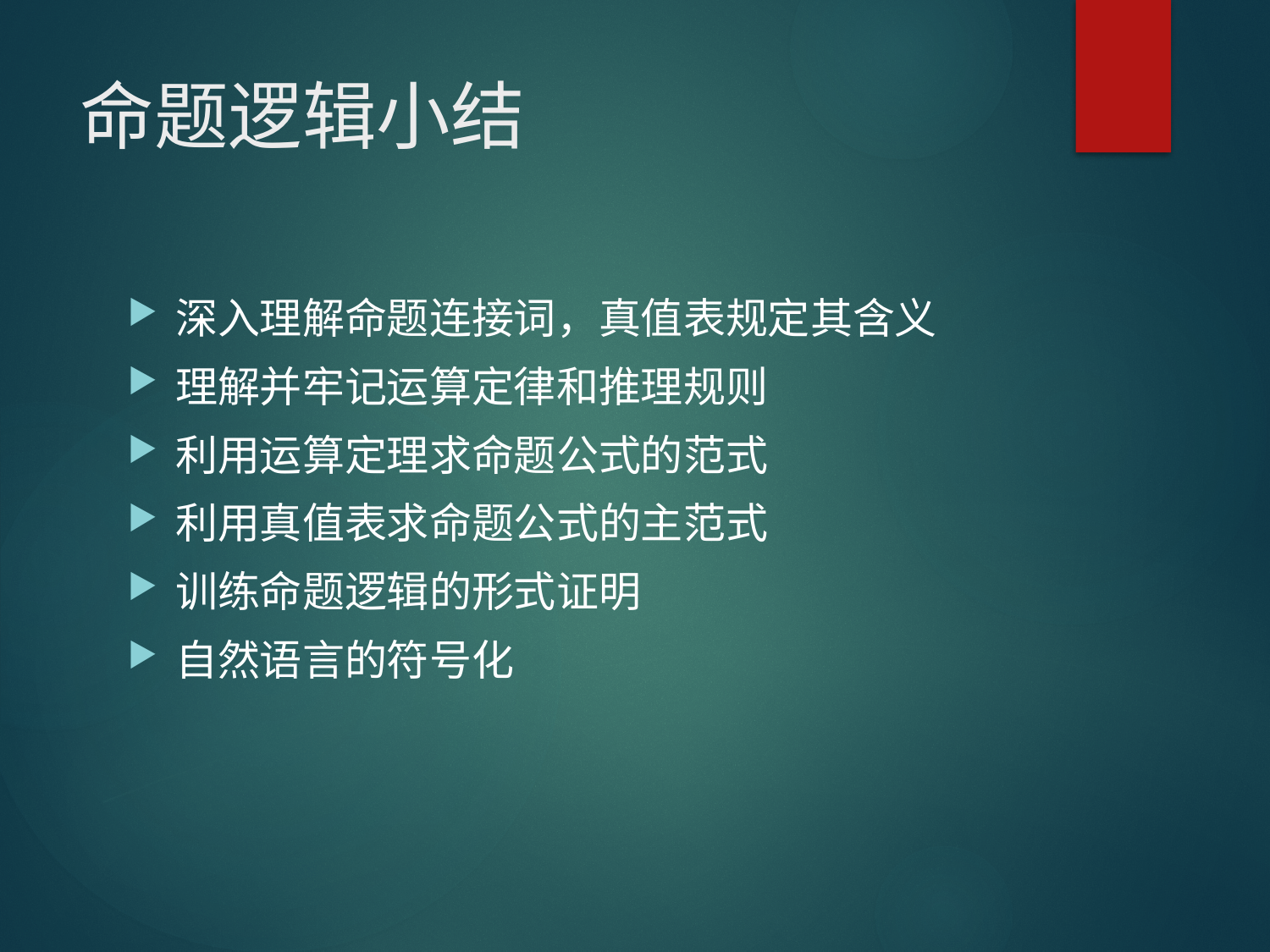

# 命题逻辑小结
深入理解命题连接词，真值表规定其含义
理解并牢记运算定律和推理规则
利用运算定理求命题公式的范式
利用真值表求命题公式的主范式
训练命题逻辑的形式证明
自然语言的符号化